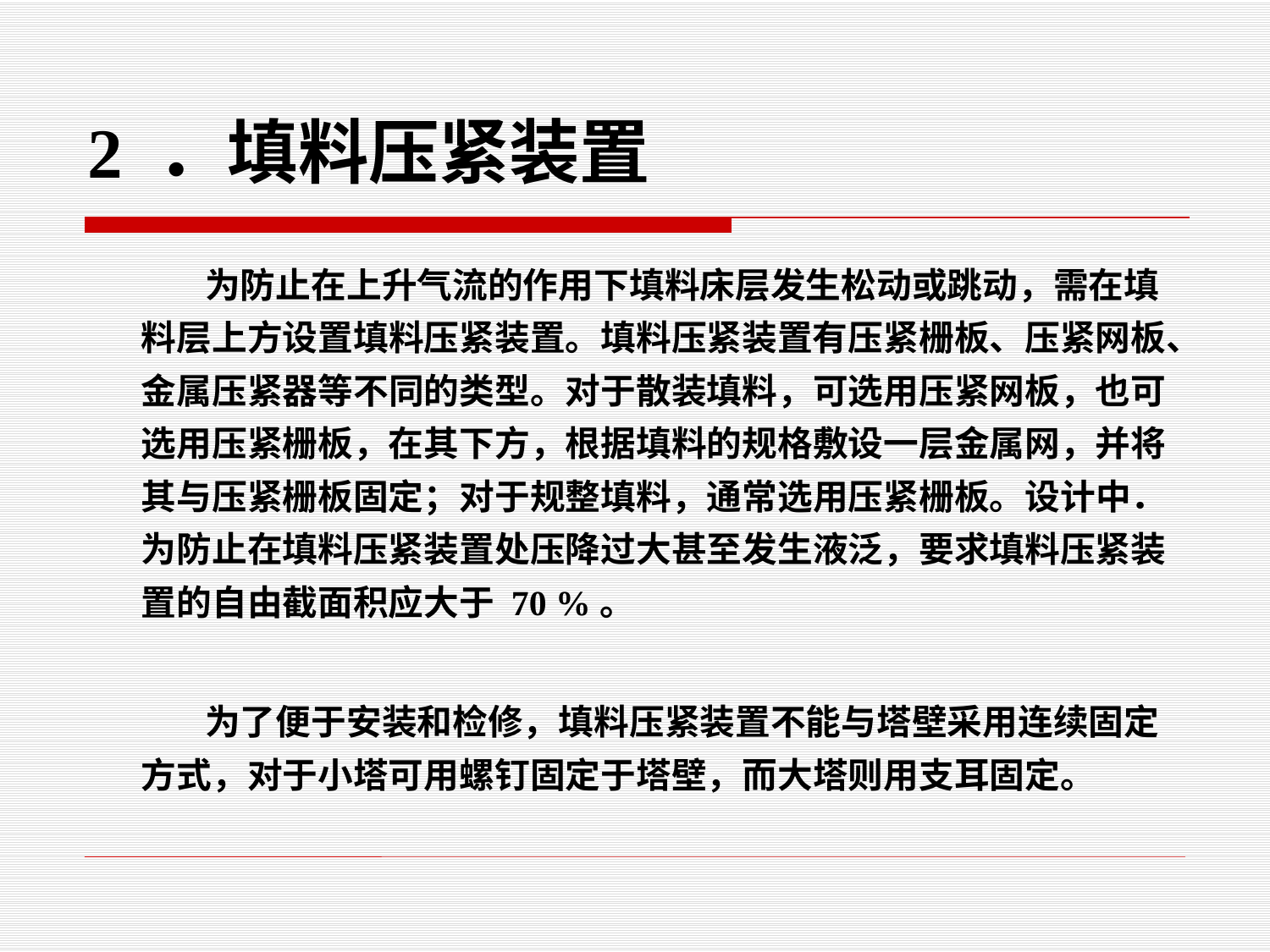

# 2 ．填料压紧装置
               为防止在上升气流的作用下填料床层发生松动或跳动，需在填料层上方设置填料压紧装置。填料压紧装置有压紧栅板、压紧网板、金属压紧器等不同的类型。对于散装填料，可选用压紧网板，也可选用压紧栅板，在其下方，根据填料的规格敷设一层金属网，并将其与压紧栅板固定；对于规整填料，通常选用压紧栅板。设计中．为防止在填料压紧装置处压降过大甚至发生液泛，要求填料压紧装置的自由截面积应大于 70 %。

               为了便于安装和检修，填料压紧装置不能与塔壁采用连续固定方式，对于小塔可用螺钉固定于塔壁，而大塔则用支耳固定。